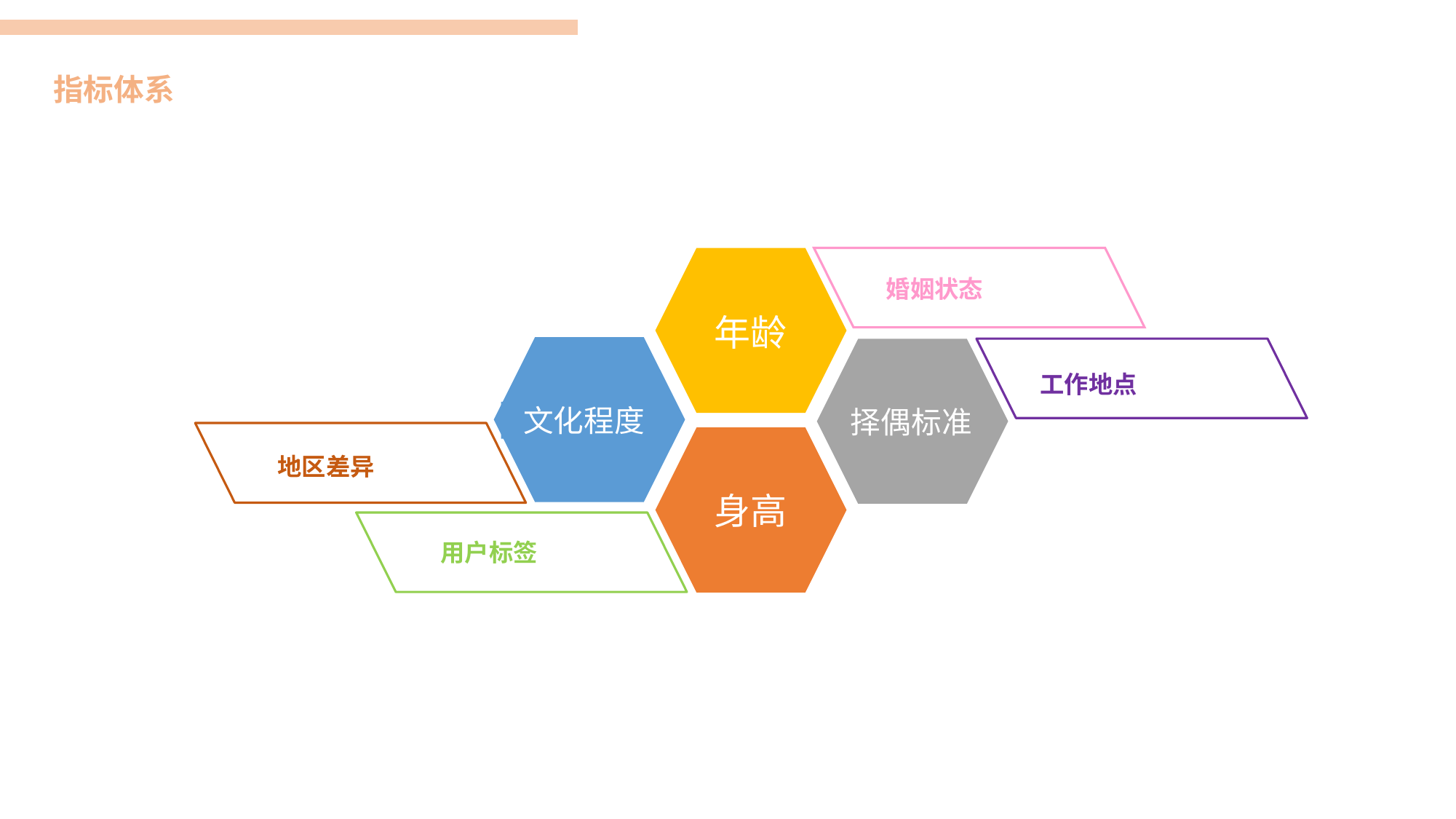

指标体系

年龄

婚姻状态

文化程度

择偶标准
工作地点

身高
地区差异

用户标签